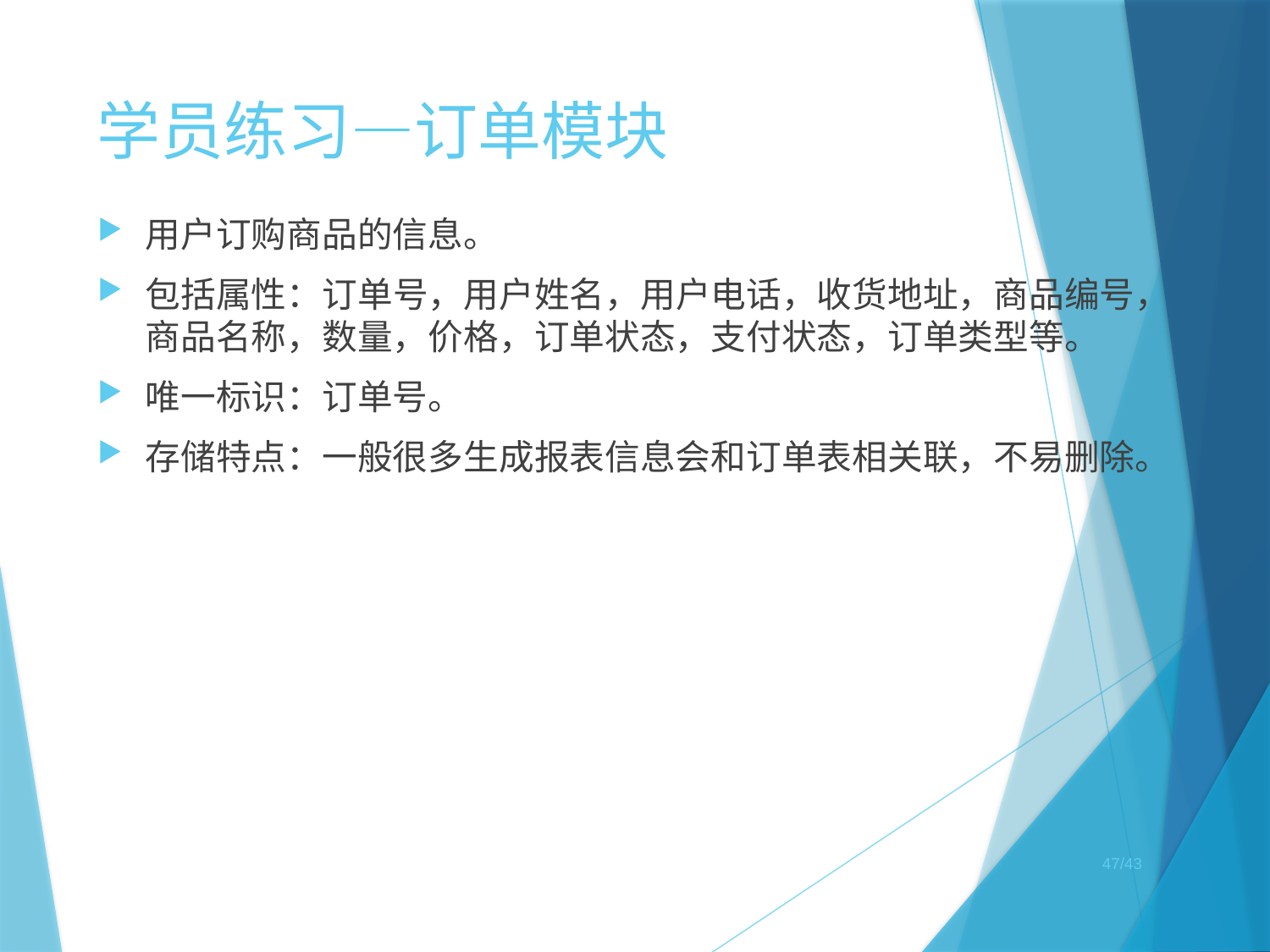

# 学员练习—订单模块
用户订购商品的信息。
包括属性：订单号，用户姓名，用户电话，收货地址，商品编号，商品名称，数量，价格，订单状态，支付状态，订单类型等。
唯一标识：订单号。
存储特点：一般很多生成报表信息会和订单表相关联，不易删除。
47/43